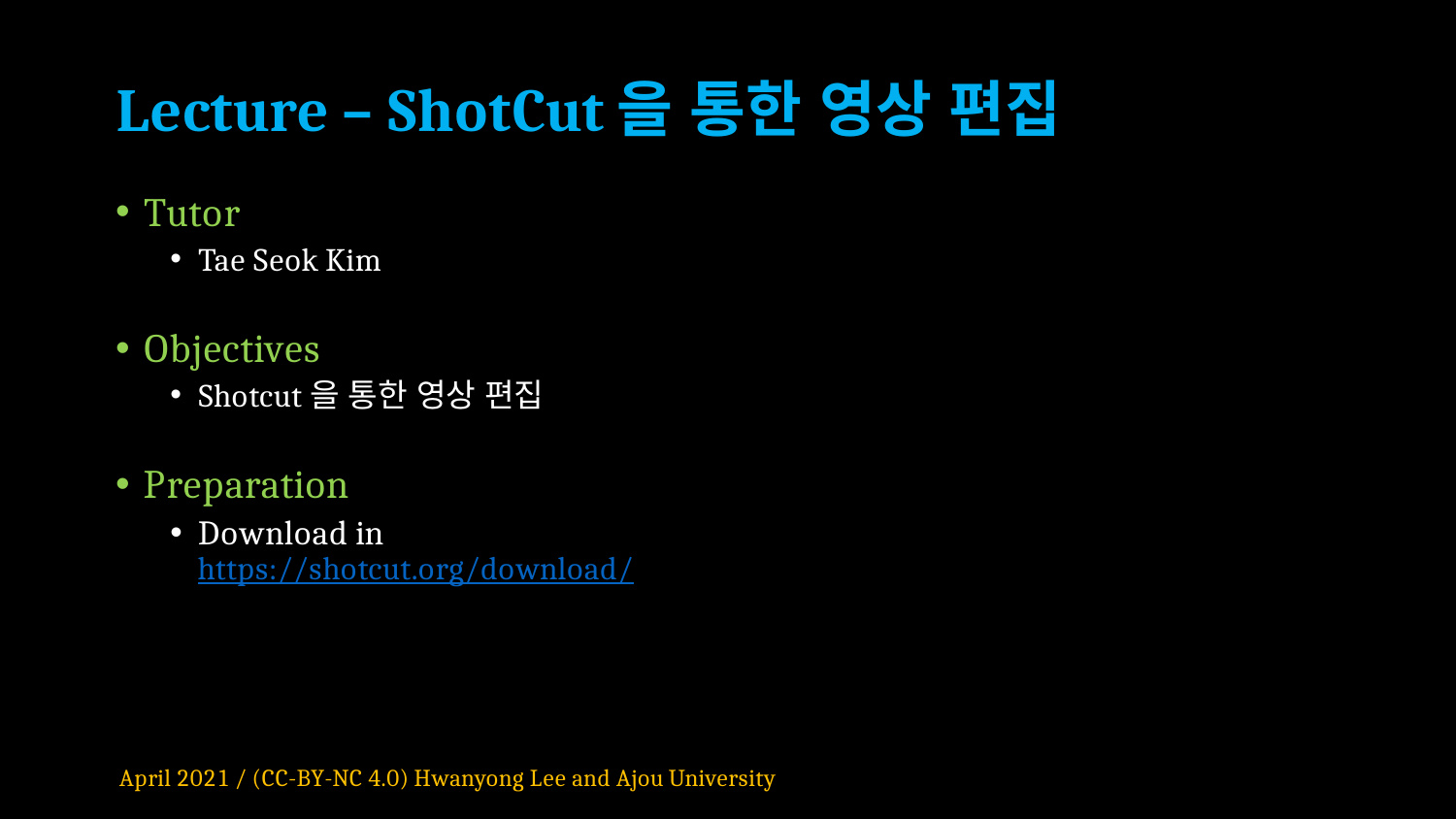

# Lecture – ShotCut을 통한 영상 편집
Tutor
Tae Seok Kim
Objectives
Shotcut을 통한 영상 편집
Preparation
Download in
https://shotcut.org/download/

April 2021 / (CC-BY-NC 4.0) Hwanyong Lee and Ajou University